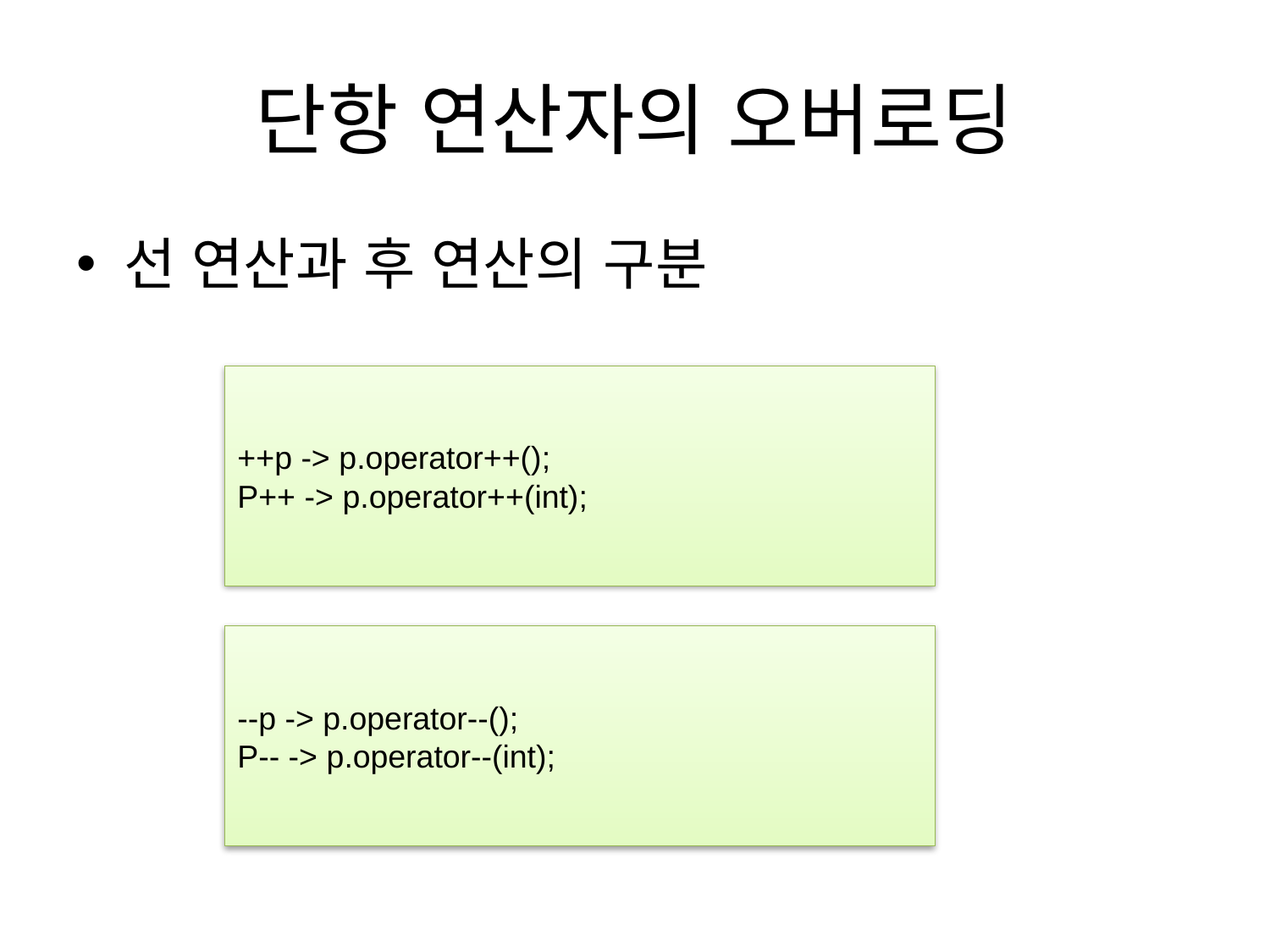

# 단항 연산자의 오버로딩
선 연산과 후 연산의 구분

++p -> p.operator++();
P++ -> p.operator++(int);
--p -> p.operator--();
P-- -> p.operator--(int);